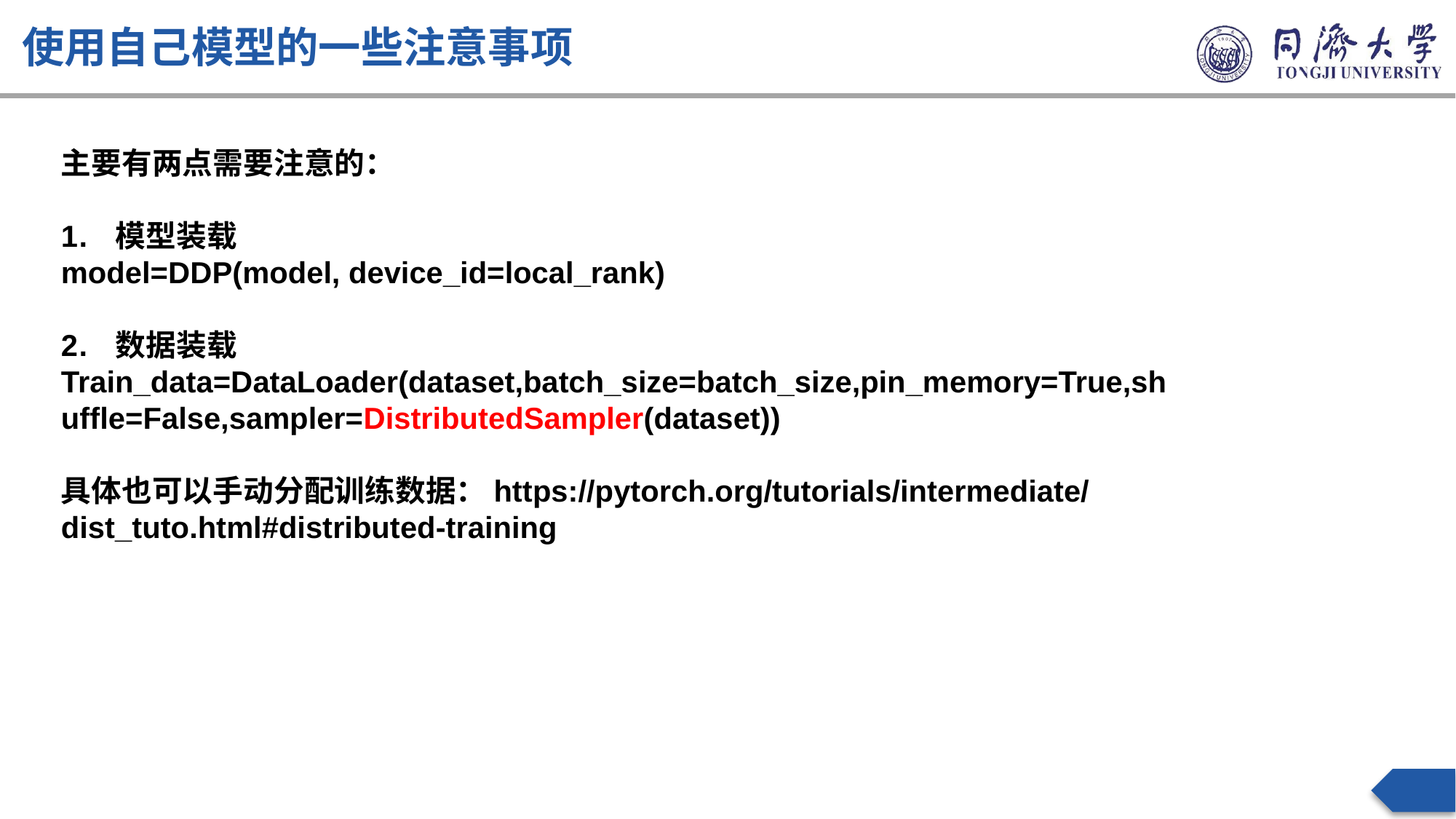

使用自己模型的一些注意事项

主要有两点需要注意的：

模型装载
model=DDP(model, device_id=local_rank)

数据装载
Train_data=DataLoader(dataset,batch_size=batch_size,pin_memory=True,shuffle=False,sampler=DistributedSampler(dataset))

具体也可以手动分配训练数据：https://pytorch.org/tutorials/intermediate/dist_tuto.html#distributed-training